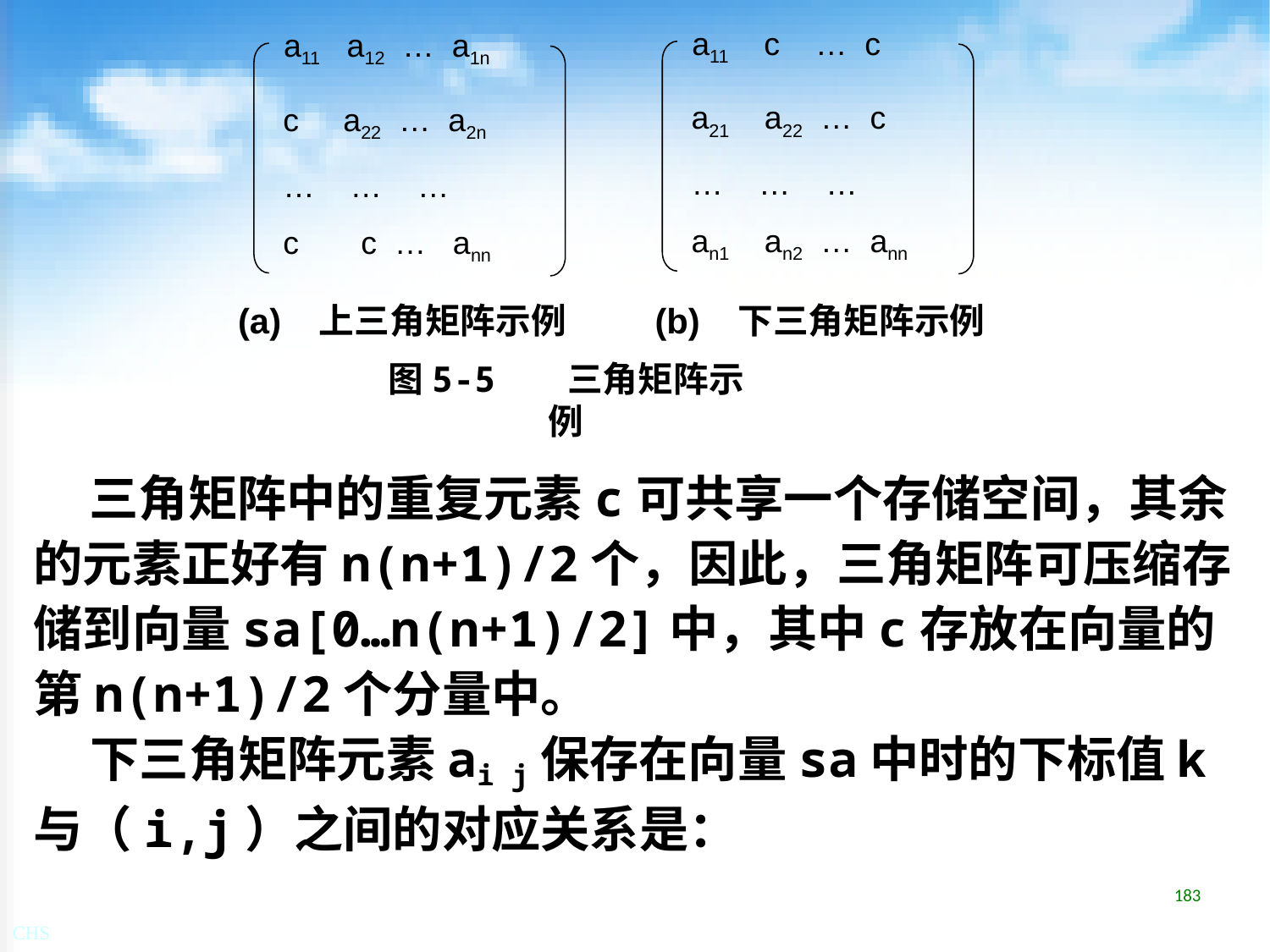

a11    c    …  c

a21    a22  …  c
…    …    …
an1    an2  …  ann
a11   a12  …  a1n

c     a22  …  a2n
…    …    …
c       c  …   ann
(a)   上三角矩阵示例
(b)   下三角矩阵示例
图5-5   三角矩阵示例
    三角矩阵中的重复元素c可共享一个存储空间，其余的元素正好有n(n+1)/2个，因此，三角矩阵可压缩存储到向量sa[0…n(n+1)/2]中，其中c存放在向量的第n(n+1)/2个分量中。
    下三角矩阵元素ai j保存在向量sa中时的下标值k与（i,j）之间的对应关系是：
183